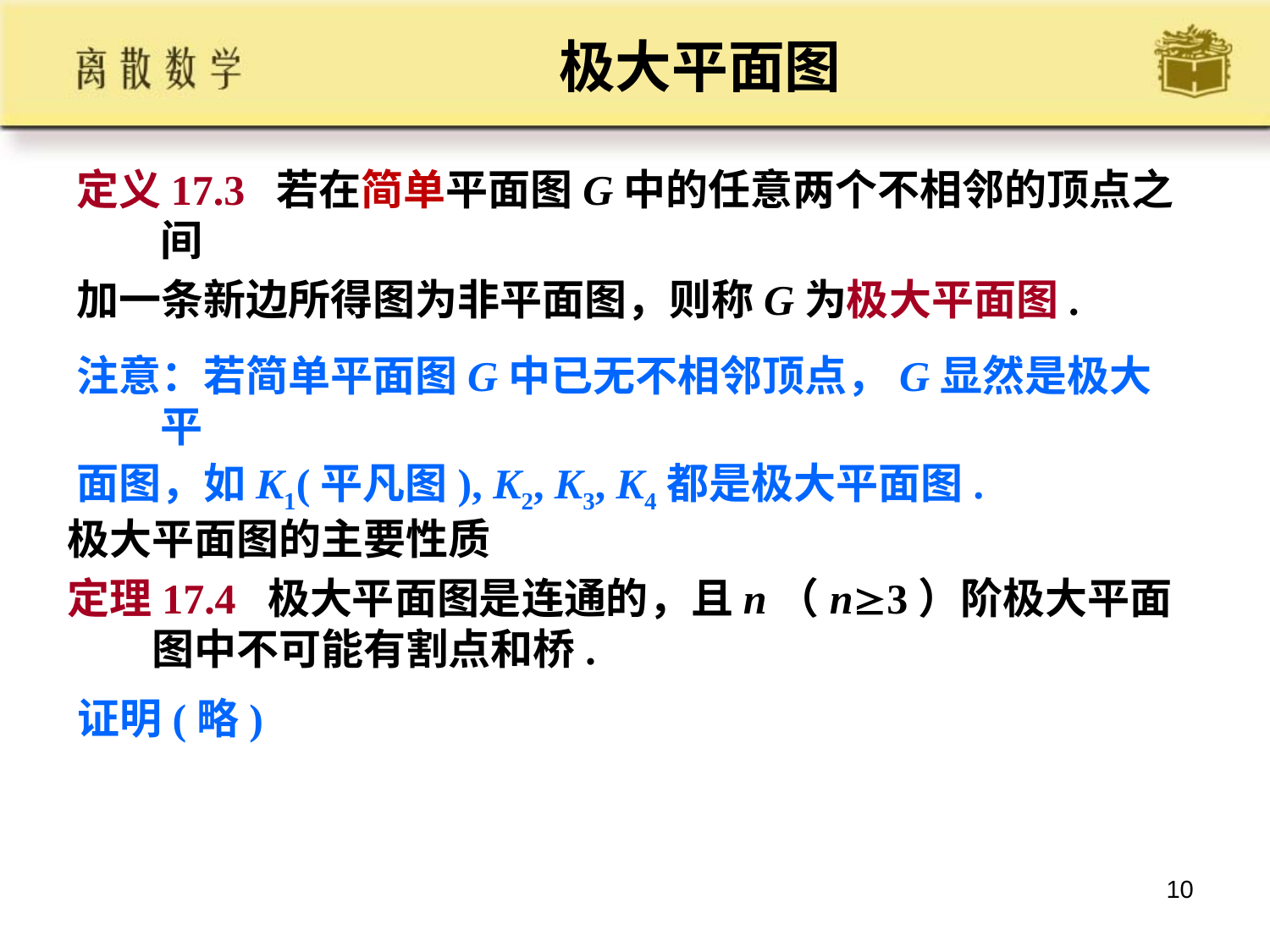

# 极大平面图
定义17.3  若在简单平面图G中的任意两个不相邻的顶点之间
加一条新边所得图为非平面图，则称G为极大平面图.
注意：若简单平面图G中已无不相邻顶点，G显然是极大平
面图，如K1(平凡图), K2, K3, K4都是极大平面图.
极大平面图的主要性质
定理17.4  极大平面图是连通的，且n（n≥3）阶极大平面图中不可能有割点和桥.
证明(略)
10